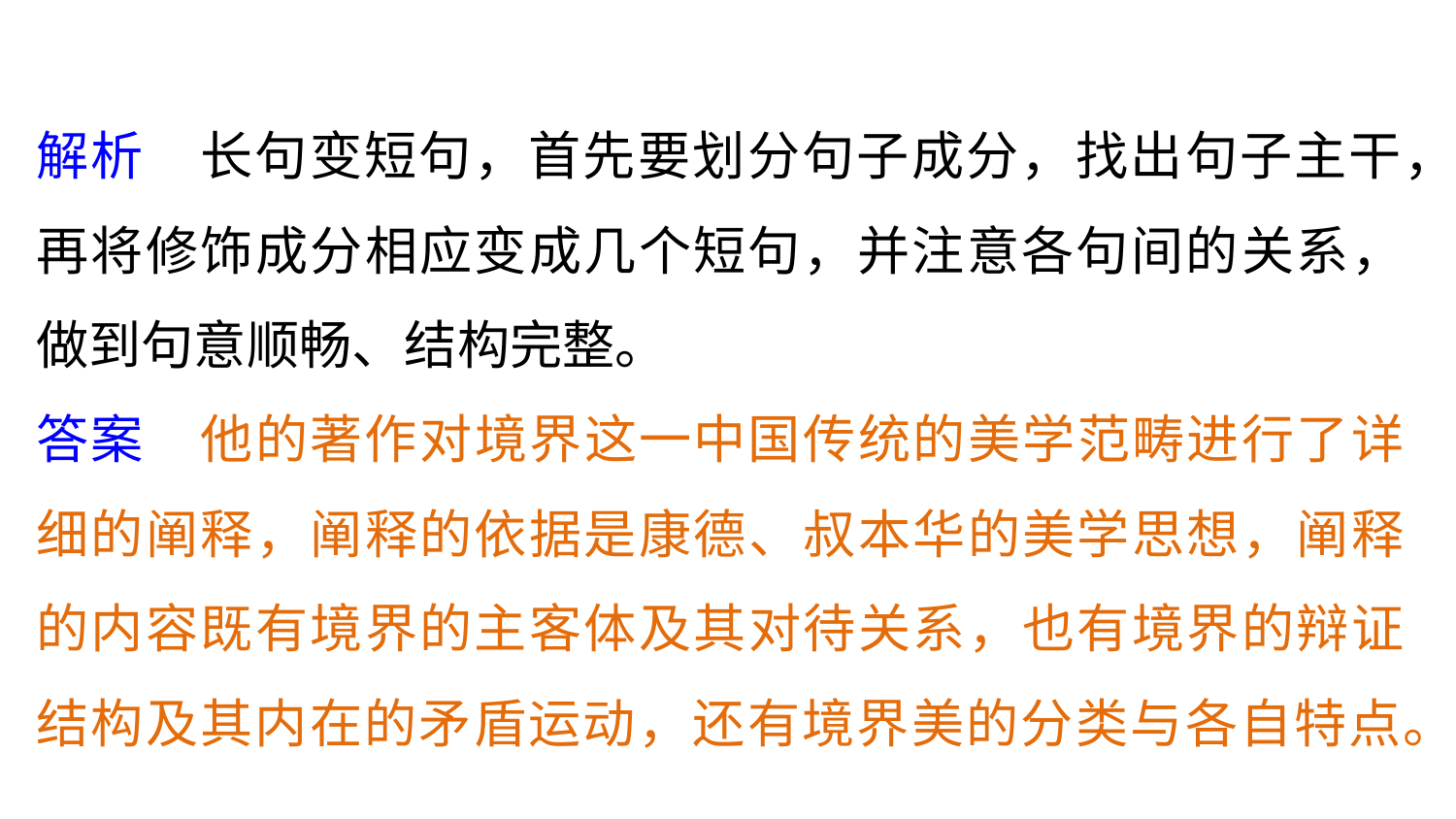

解析　长句变短句，首先要划分句子成分，找出句子主干，再将修饰成分相应变成几个短句，并注意各句间的关系，做到句意顺畅、结构完整。
答案　他的著作对境界这一中国传统的美学范畴进行了详细的阐释，阐释的依据是康德、叔本华的美学思想，阐释的内容既有境界的主客体及其对待关系，也有境界的辩证结构及其内在的矛盾运动，还有境界美的分类与各自特点。